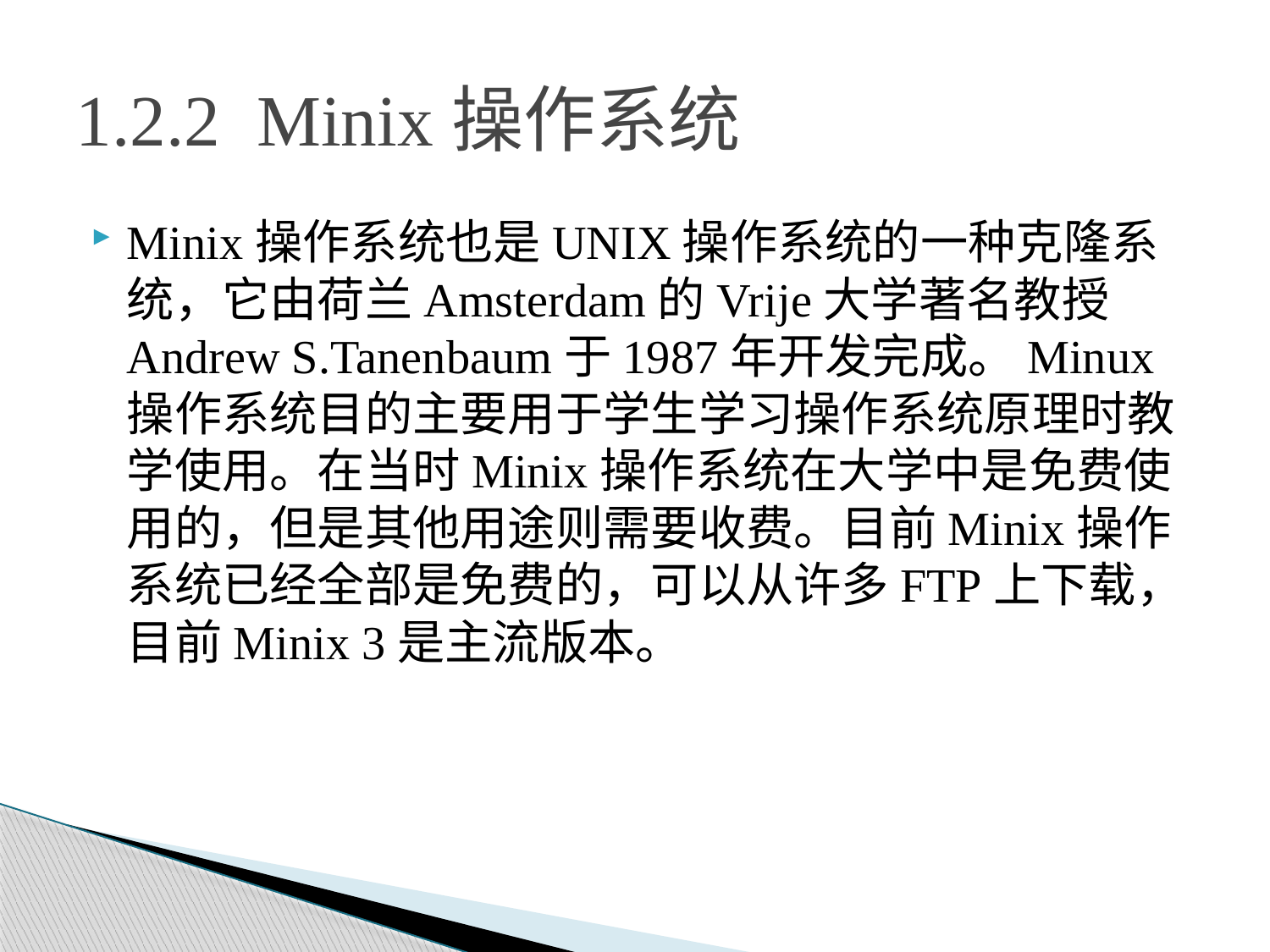

# 1.2.2  Minix操作系统
Minix操作系统也是UNIX操作系统的一种克隆系统，它由荷兰Amsterdam的Vrije大学著名教授Andrew S.Tanenbaum于1987年开发完成。Minux操作系统目的主要用于学生学习操作系统原理时教学使用。在当时Minix操作系统在大学中是免费使用的，但是其他用途则需要收费。目前Minix操作系统已经全部是免费的，可以从许多FTP上下载，目前Minix 3是主流版本。